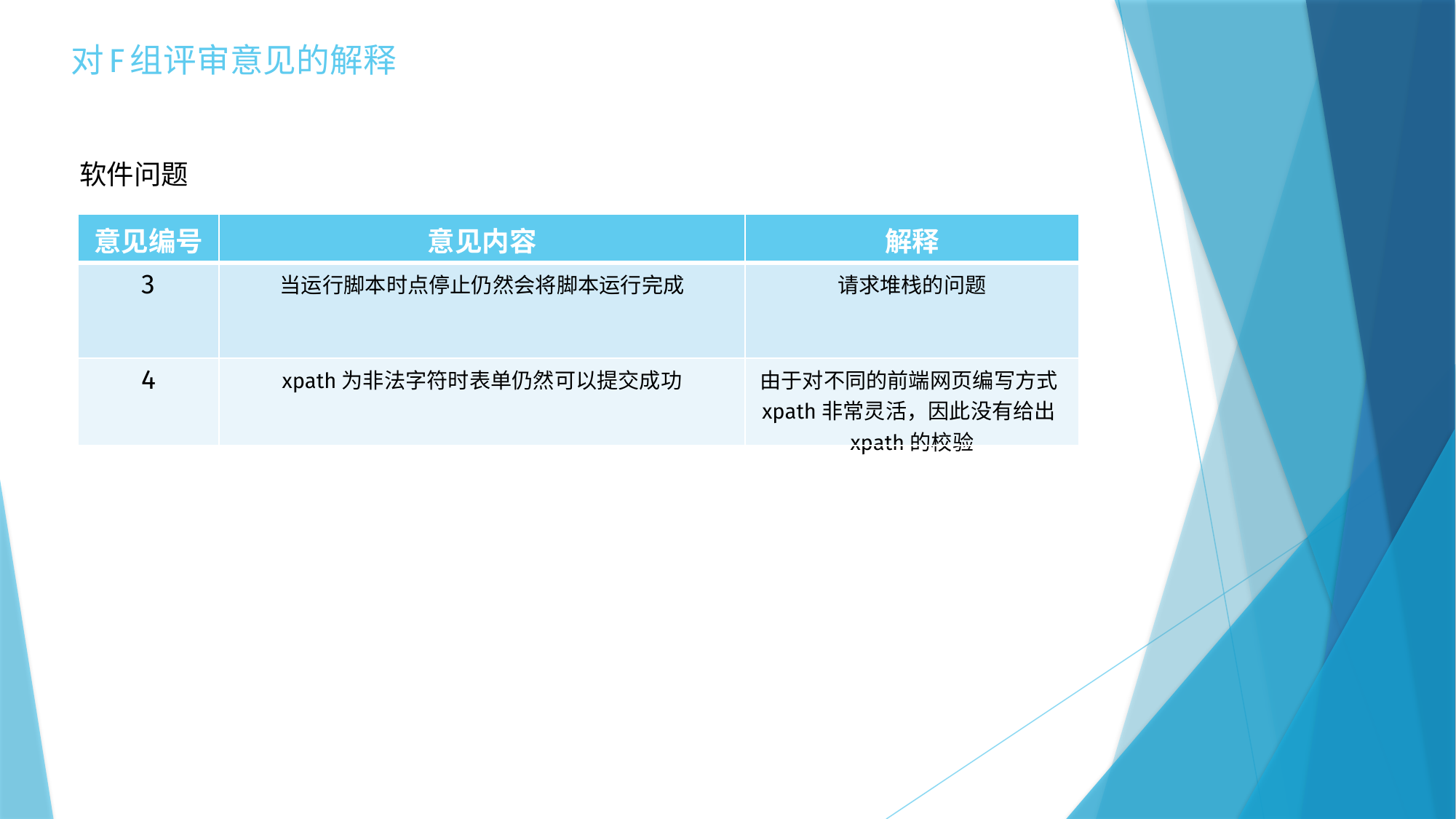

# 对F组评审意见的解释
软件问题
| 意见编号 | 意见内容 | 解释 |
| --- | --- | --- |
| 3 | 当运行脚本时点停止仍然会将脚本运行完成 | 请求堆栈的问题 |
| 4 | xpath为非法字符时表单仍然可以提交成功 | 由于对不同的前端网页编写方式xpath非常灵活，因此没有给出xpath的校验 |